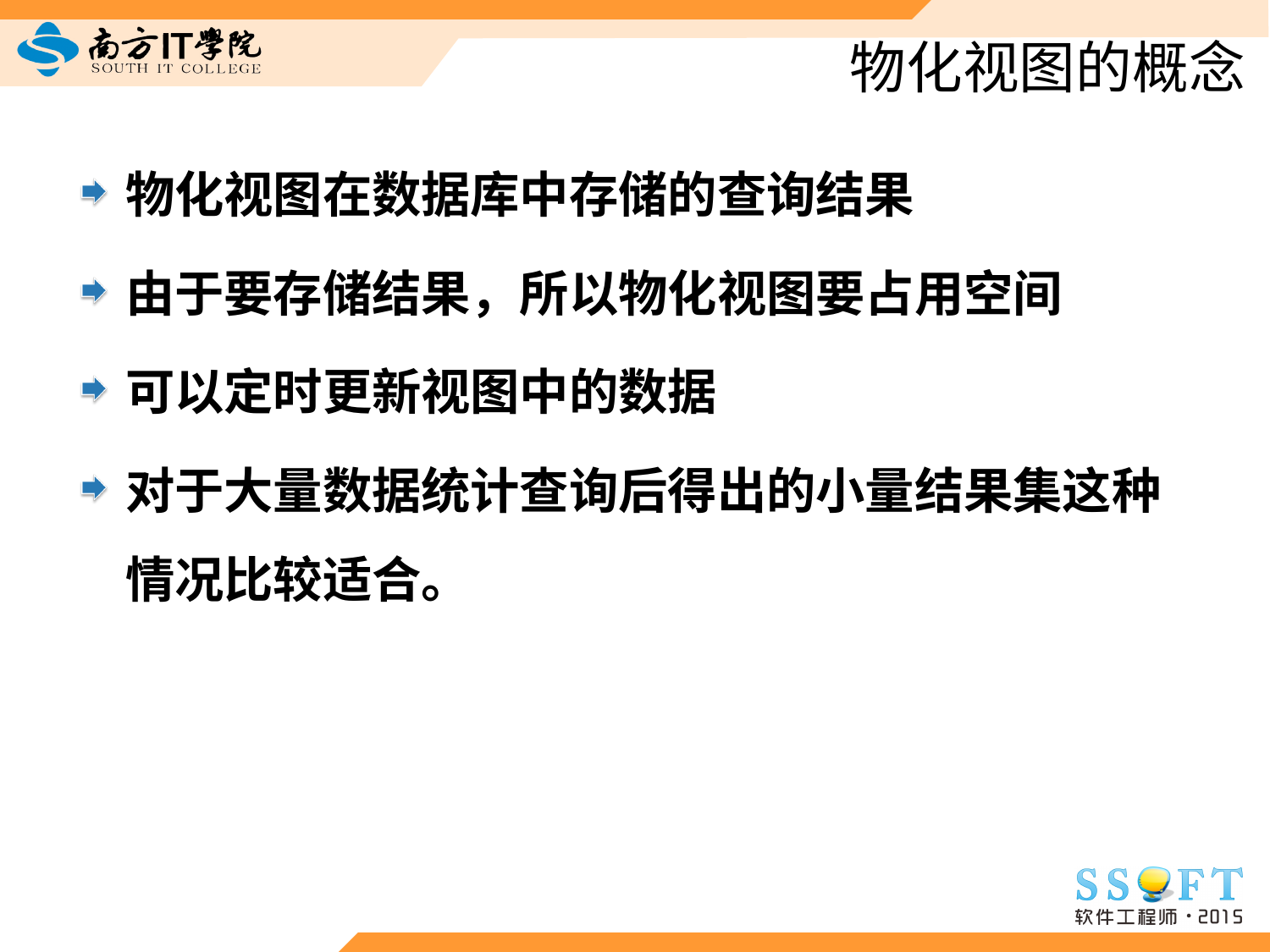

# 物化视图的概念
物化视图在数据库中存储的查询结果
由于要存储结果，所以物化视图要占用空间
可以定时更新视图中的数据
对于大量数据统计查询后得出的小量结果集这种情况比较适合。